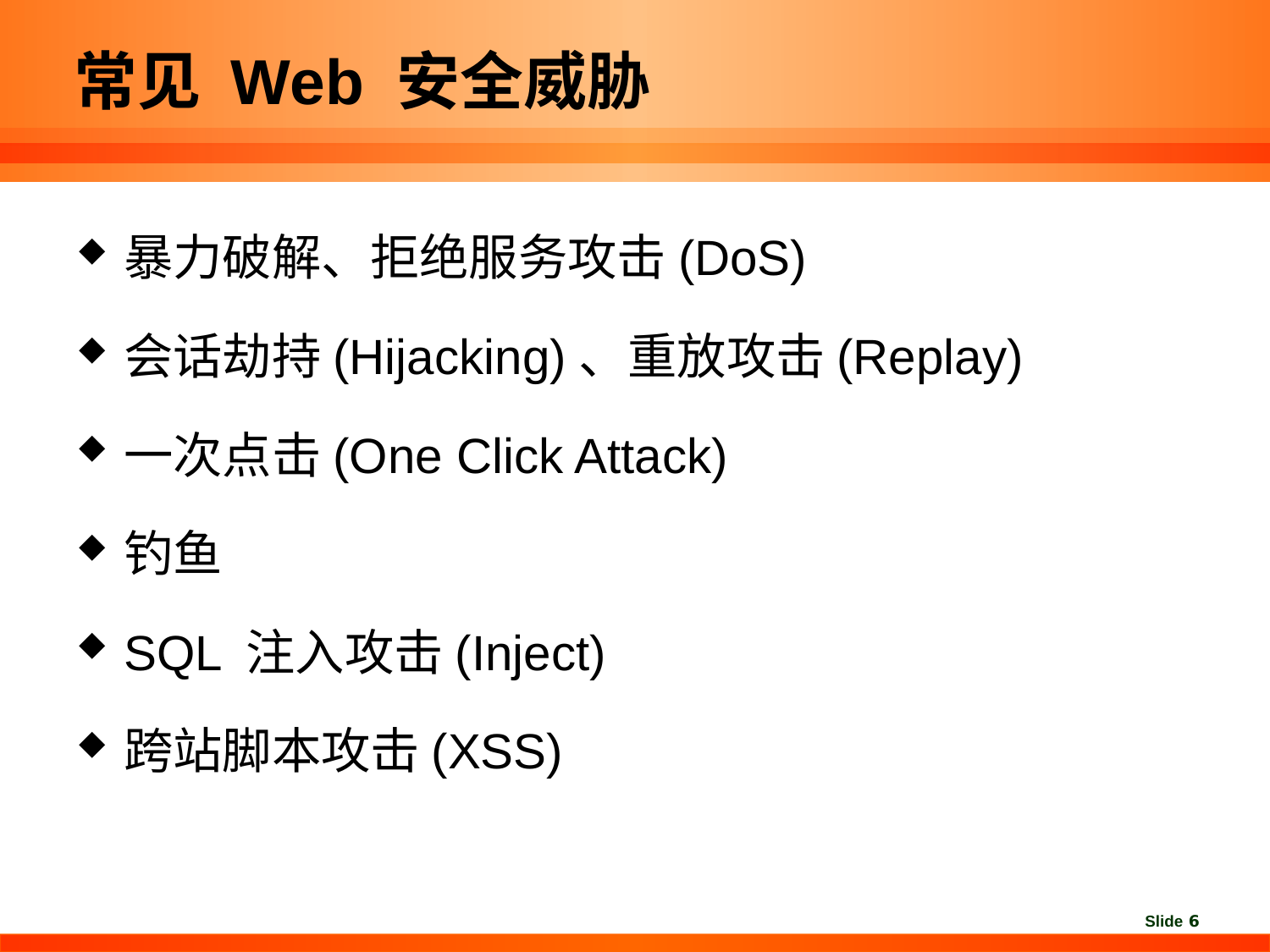

# 常见 Web 安全威胁
暴力破解、拒绝服务攻击(DoS)
会话劫持(Hijacking)、重放攻击(Replay)
一次点击(One Click Attack)
钓鱼
SQL 注入攻击(Inject)
跨站脚本攻击(XSS)